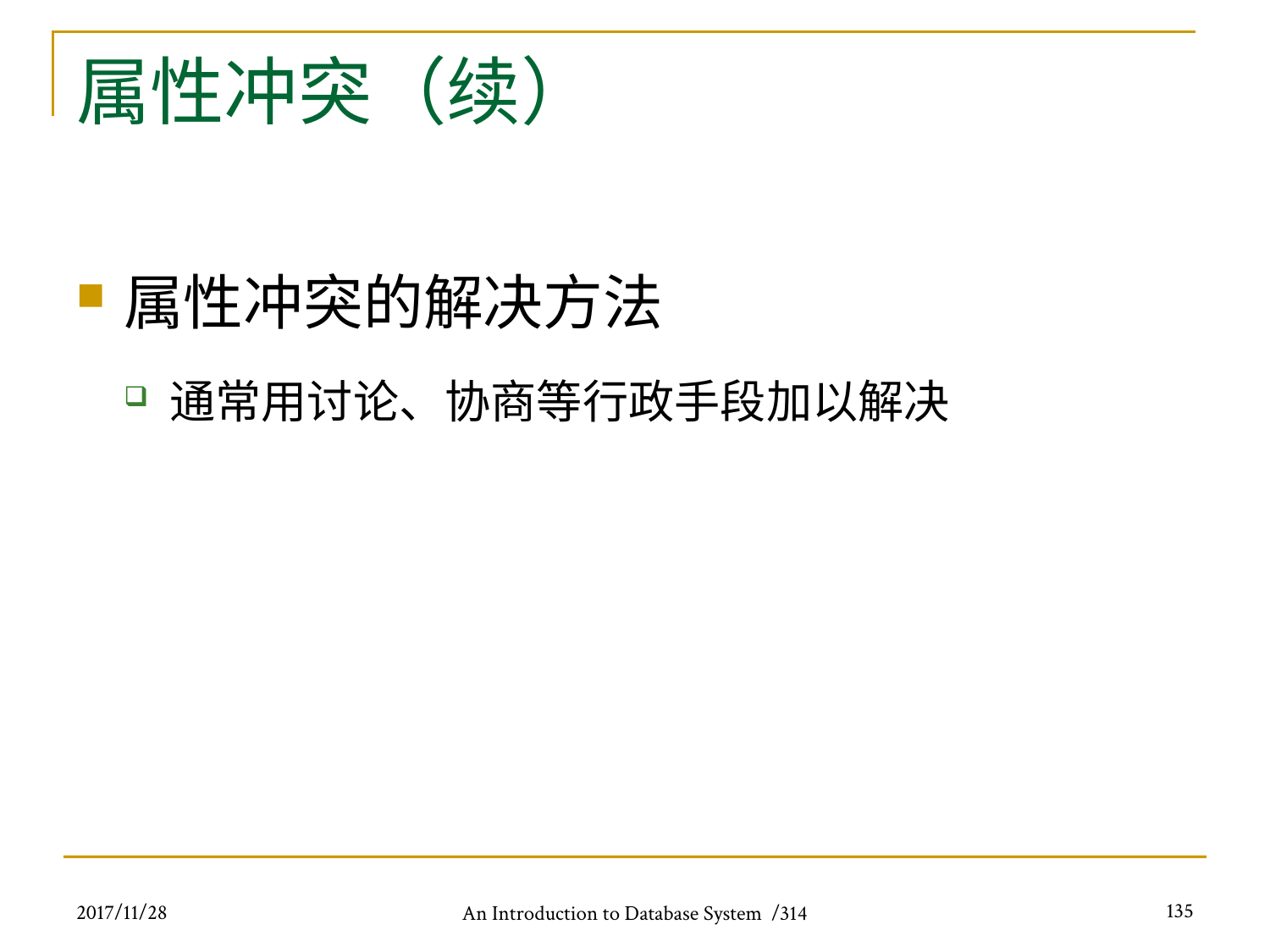

# 属性冲突（续）
属性冲突的解决方法
通常用讨论、协商等行政手段加以解决
2017/11/28
135
An Introduction to Database System  /314